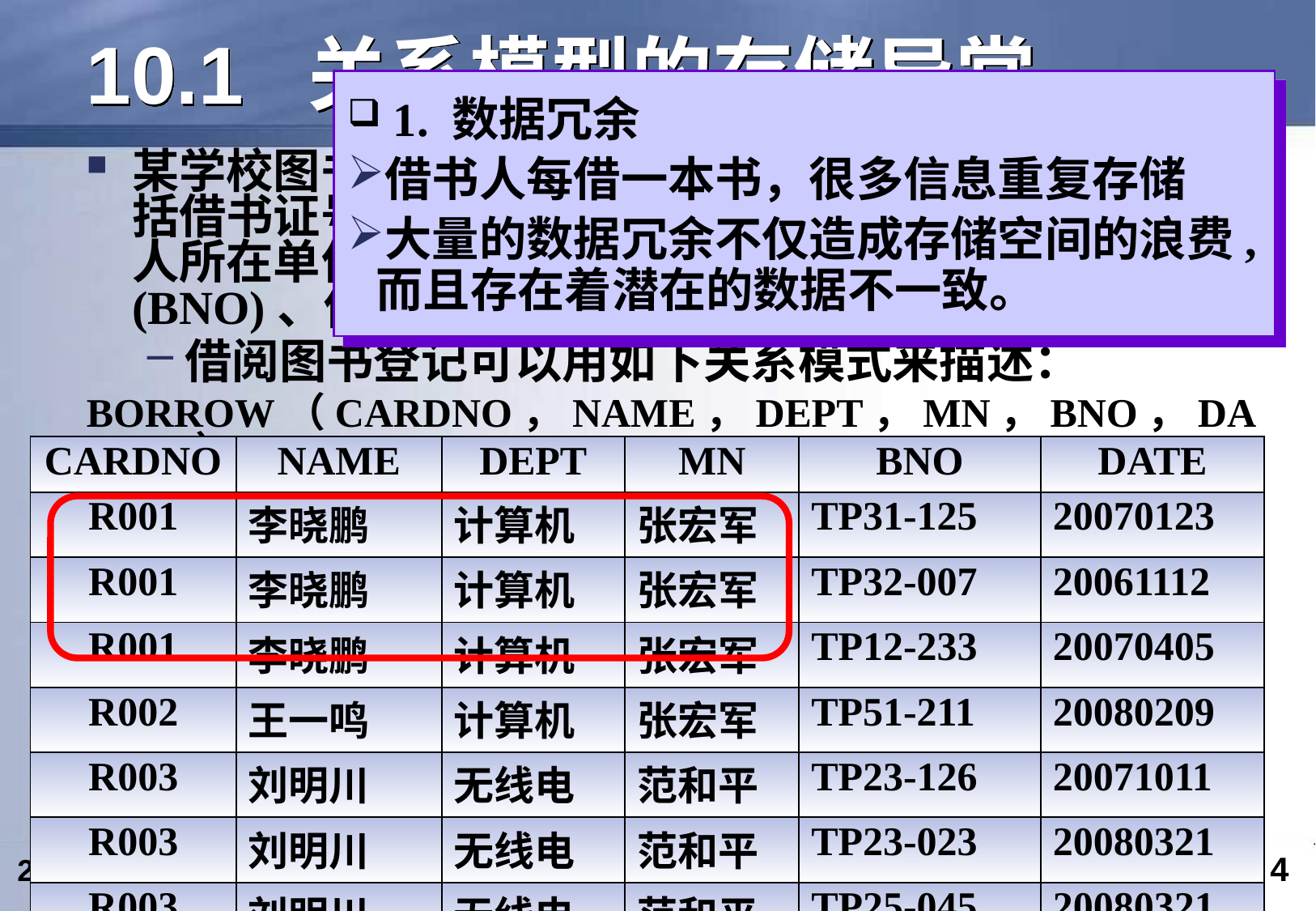

# 10.1  关系模型的存储异常
 1. 数据冗余
借书人每借一本书，很多信息重复存储
大量的数据冗余不仅造成存储空间的浪费,而且存在着潜在的数据不一致。
某学校图书馆要建一个图书数据库，其中借阅管理包括借书证号(CARDNO)、借书人姓名(NAME)、借书人所在单位(DEPT)、单位负责人(MN)、图书编号(BNO)、借阅日期(DATE)等信息。
借阅图书登记可以用如下关系模式来描述：
BORROW（CARDNO，NAME，DEPT，MN，BNO，DATE）
| CARDNO | NAME | DEPT | MN | BNO | DATE |
| --- | --- | --- | --- | --- | --- |
| R001 | 李晓鹏 | 计算机 | 张宏军 | TP31-125 | 20070123 |
| R001 | 李晓鹏 | 计算机 | 张宏军 | TP32-007 | 20061112 |
| R001 | 李晓鹏 | 计算机 | 张宏军 | TP12-233 | 20070405 |
| R002 | 王一鸣 | 计算机 | 张宏军 | TP51-211 | 20080209 |
| R003 | 刘明川 | 无线电 | 范和平 | TP23-126 | 20071011 |
| R003 | 刘明川 | 无线电 | 范和平 | TP23-023 | 20080321 |
| R003 | 刘明川 | 无线电 | 范和平 | TP25-045 | 20080321 |

4
2024/5/24